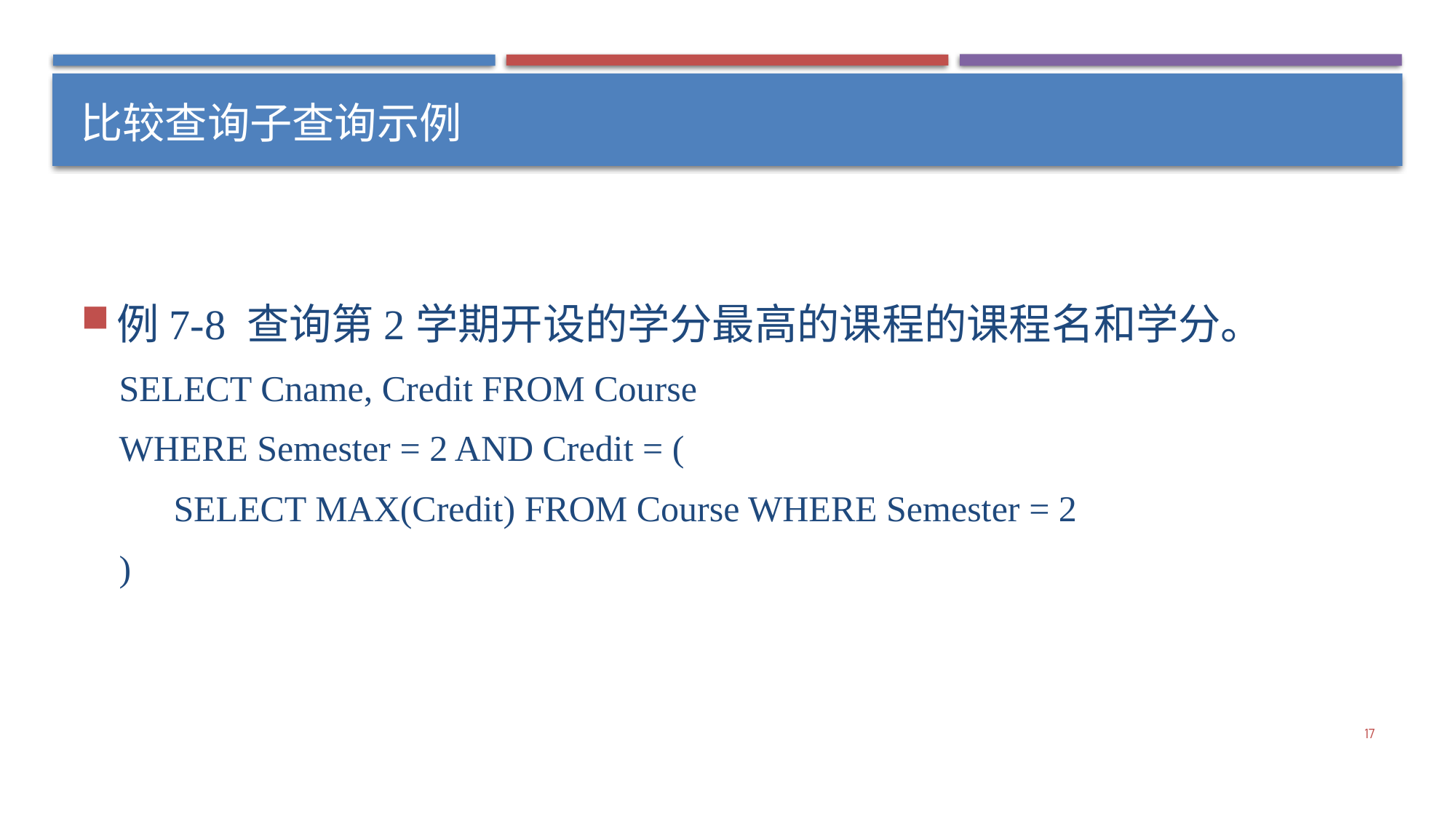

# 比较查询子查询示例
例7-8 查询第2学期开设的学分最高的课程的课程名和学分。
SELECT Cname, Credit FROM Course
WHERE Semester = 2 AND Credit = (
      SELECT MAX(Credit) FROM Course WHERE Semester = 2
)
17